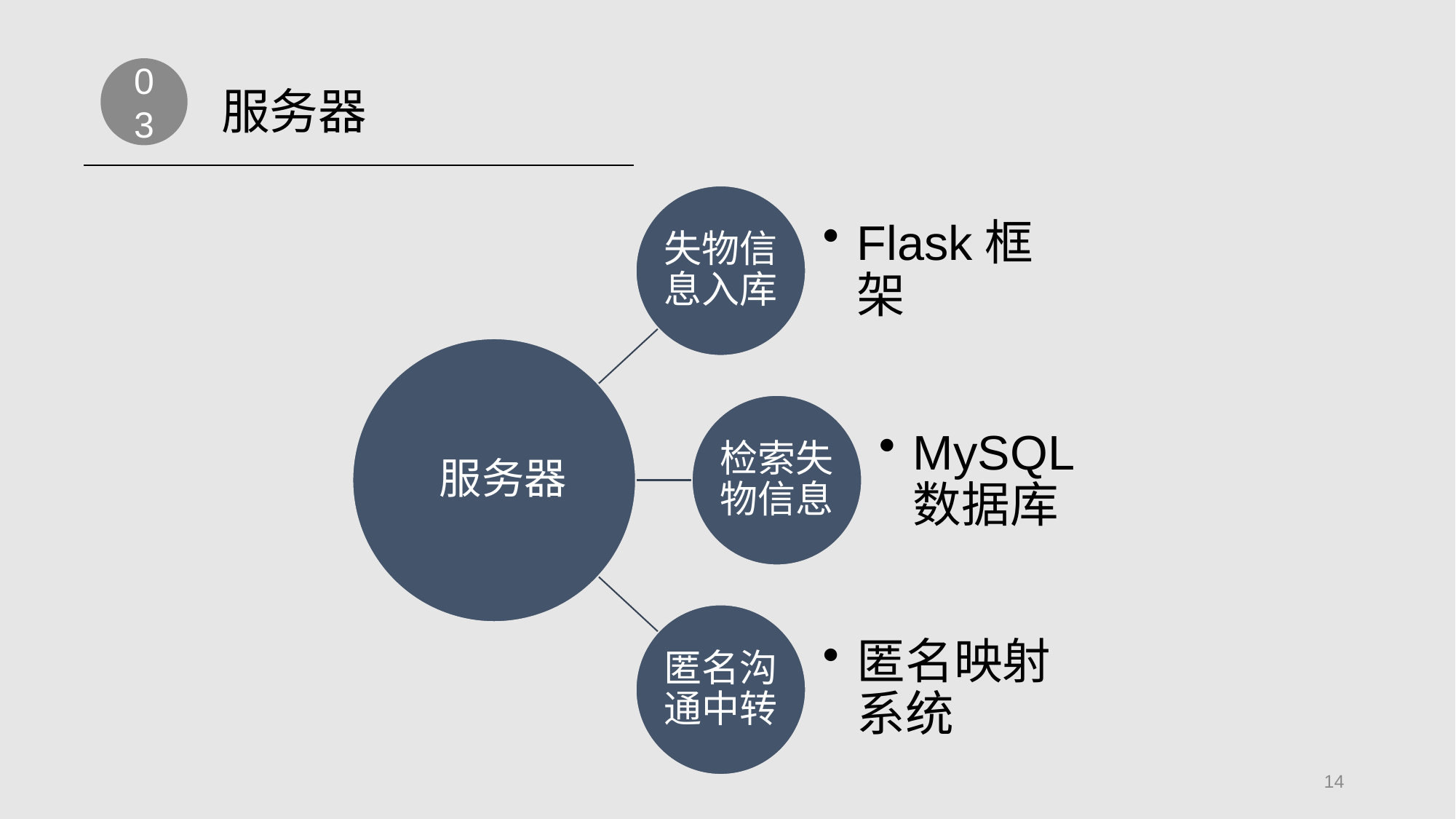

03
服务器
失物信息入库
Flask框架
检索失物信息
MySQL数据库
匿名沟通中转
匿名映射系统
服务器
14